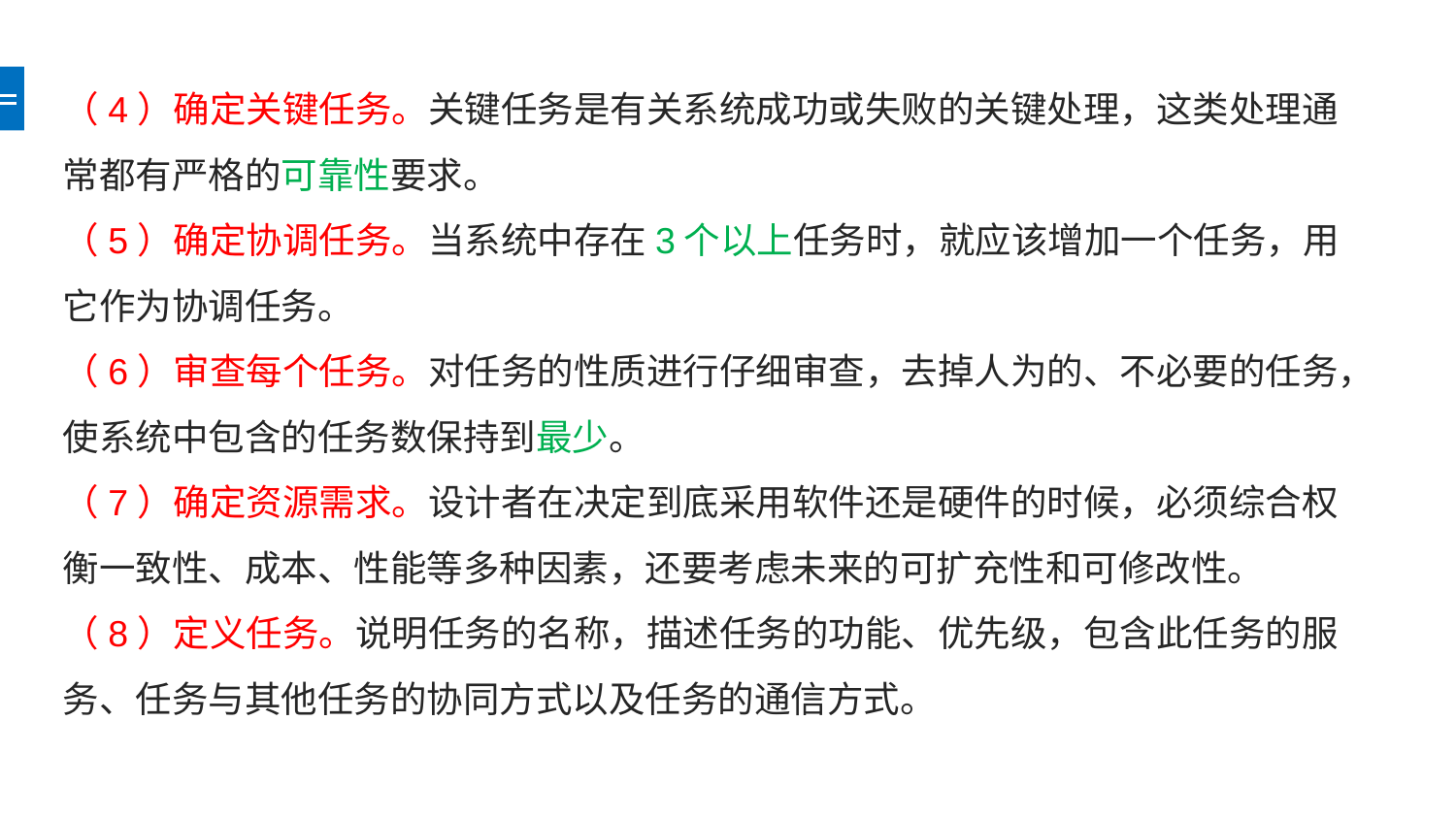

（4）确定关键任务。关键任务是有关系统成功或失败的关键处理，这类处理通常都有严格的可靠性要求。
（5）确定协调任务。当系统中存在3个以上任务时，就应该增加一个任务，用它作为协调任务。
（6）审查每个任务。对任务的性质进行仔细审查，去掉人为的、不必要的任务，使系统中包含的任务数保持到最少。
（7）确定资源需求。设计者在决定到底采用软件还是硬件的时候，必须综合权衡一致性、成本、性能等多种因素，还要考虑未来的可扩充性和可修改性。
（8）定义任务。说明任务的名称，描述任务的功能、优先级，包含此任务的服务、任务与其他任务的协同方式以及任务的通信方式。